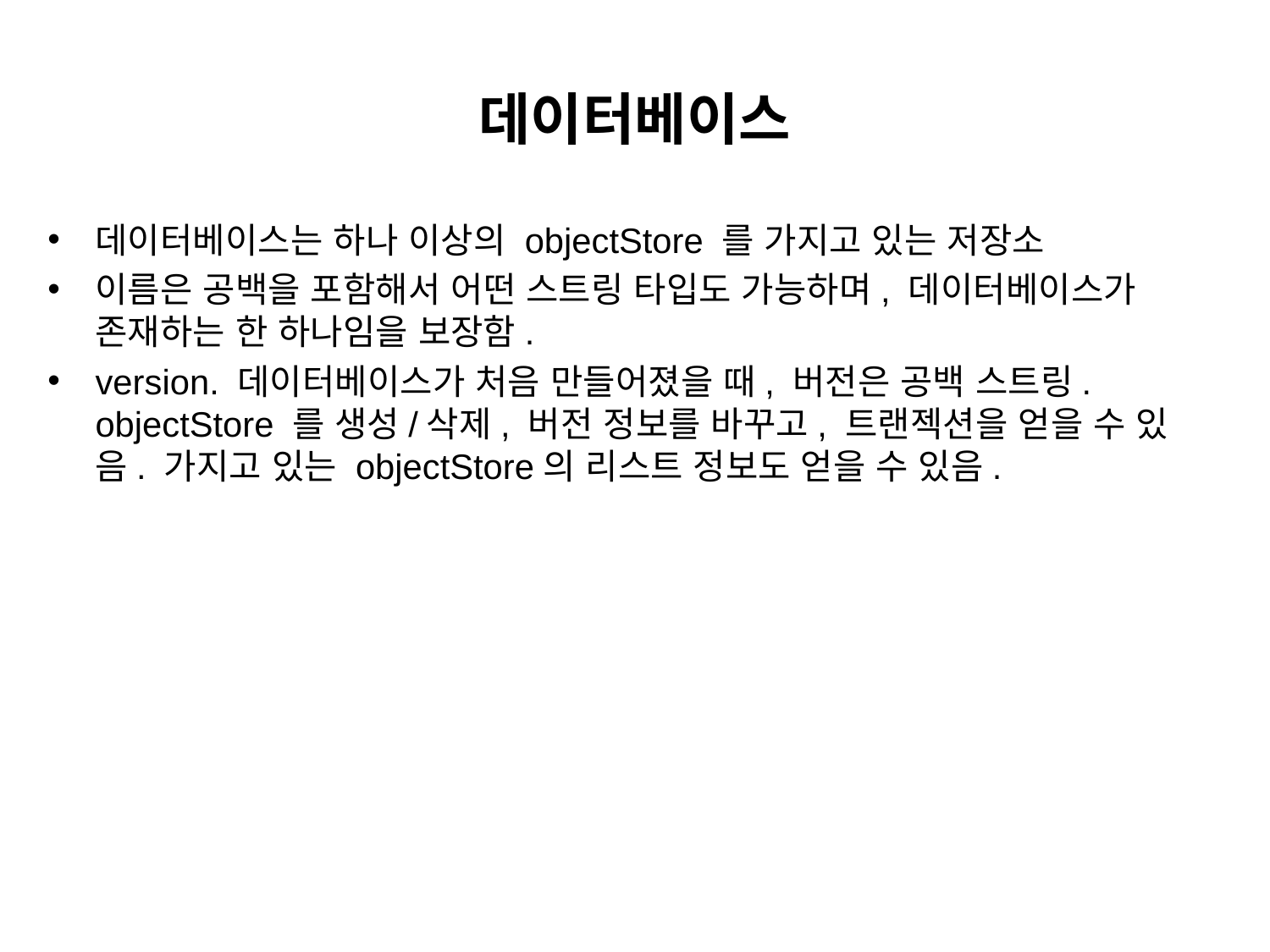

# 데이터베이스
데이터베이스는 하나 이상의 objectStore 를 가지고 있는 저장소
이름은 공백을 포함해서 어떤 스트링 타입도 가능하며, 데이터베이스가 존재하는 한 하나임을 보장함.
version. 데이터베이스가 처음 만들어졌을 때, 버전은 공백 스트링. objectStore 를 생성/삭제, 버전 정보를 바꾸고, 트랜젝션을 얻을 수 있음. 가지고 있는 objectStore의 리스트 정보도 얻을 수 있음.